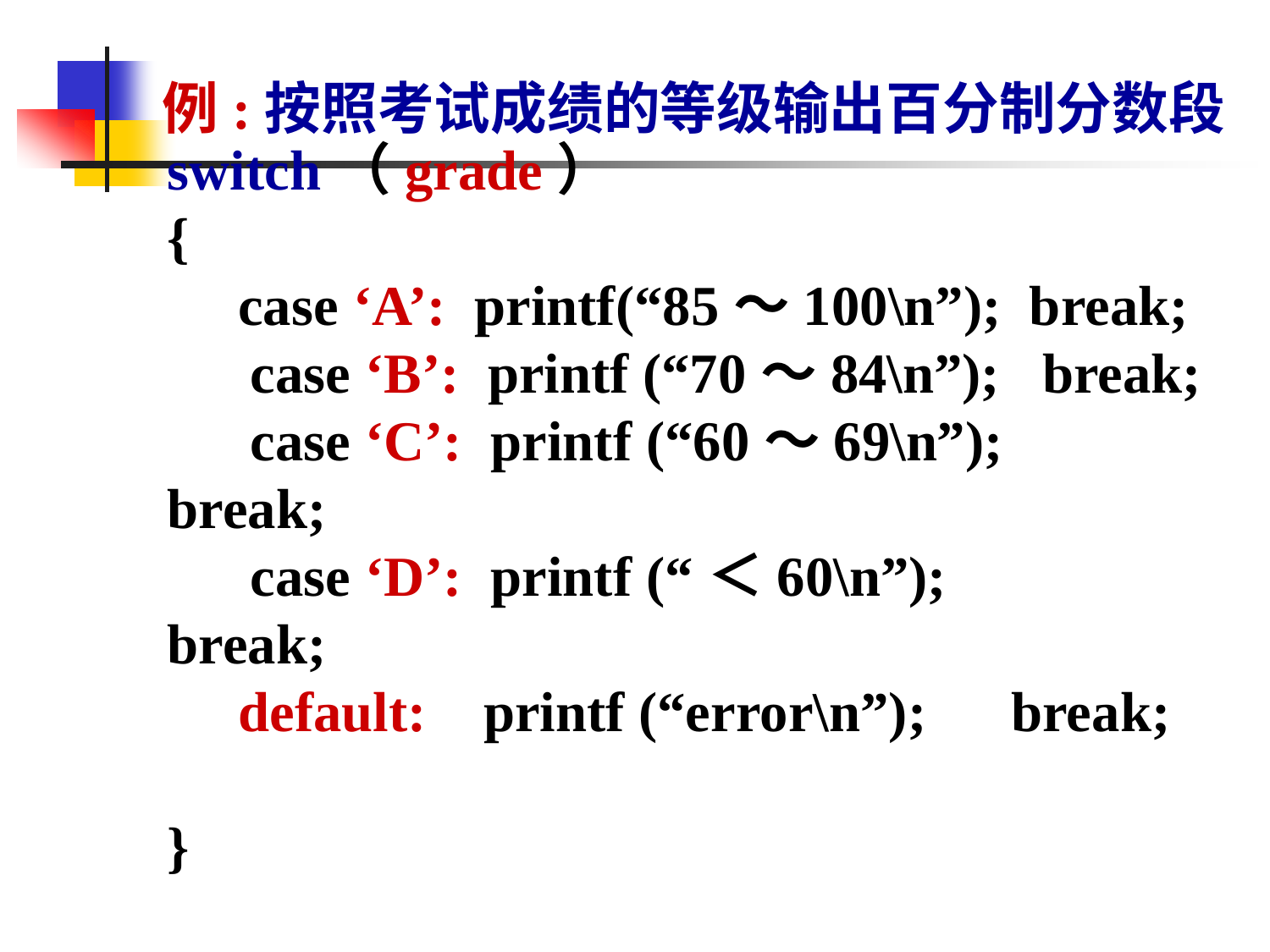

例:按照考试成绩的等级输出百分制分数段
switch（grade）
{
     case ‘A’:  printf(“85～100\n”);  break;
　 case ‘B’:  printf (“70～84\n”);   break;
　 case ‘C’:  printf (“60～69\n”);   break;
　 case ‘D’:  printf (“＜60\n”);       break;
     default:    printf (“error\n”);      break;
}